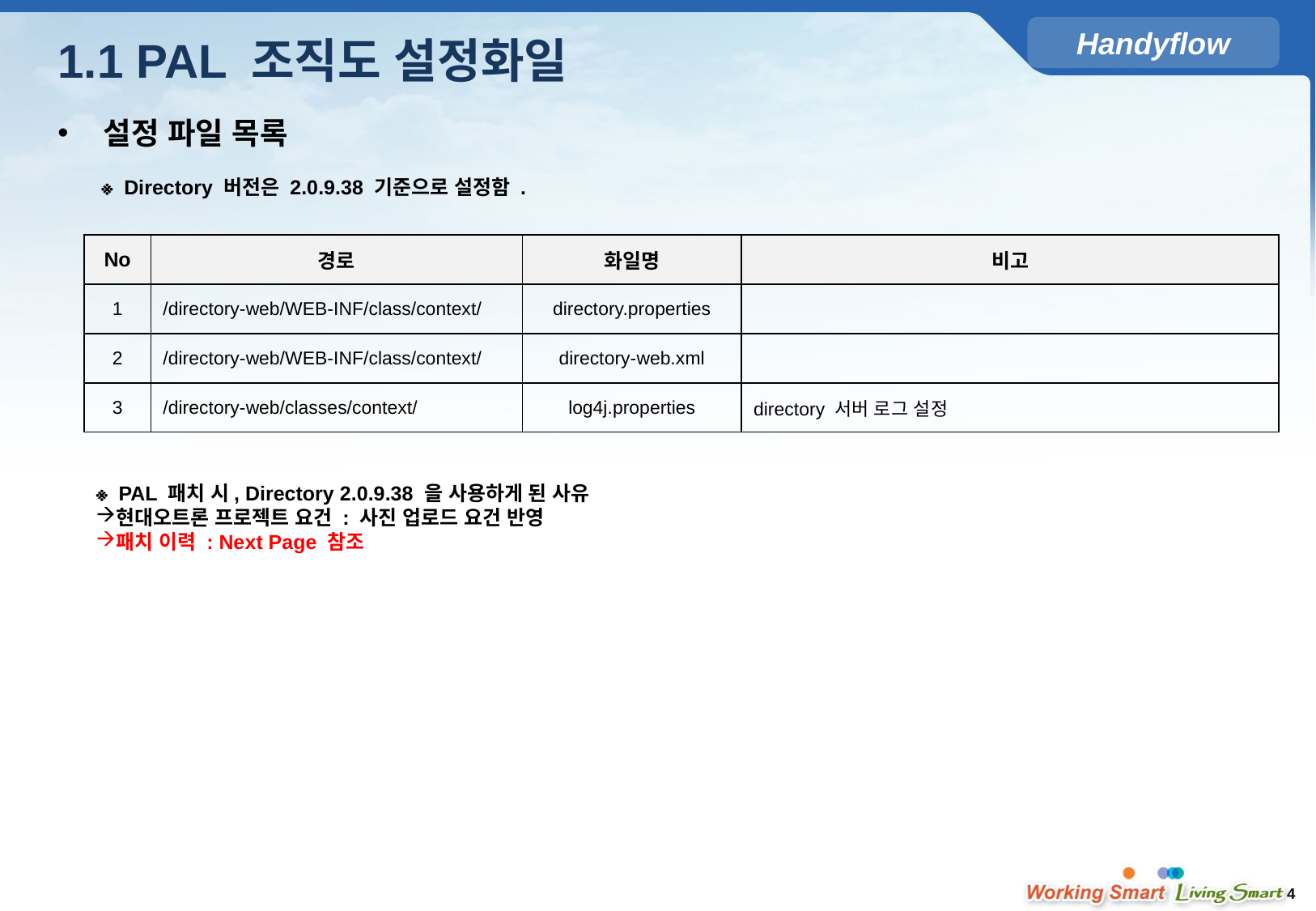

# 1.1 PAL 조직도 설정화일
설정 파일 목록

※ Directory 버전은 2.0.9.38 기준으로 설정함 .
| No | 경로 | 화일명 | 비고 |
| --- | --- | --- | --- |
| 1 | /directory-web/WEB-INF/class/context/ | directory.properties |  |
| 2 | /directory-web/WEB-INF/class/context/ | directory-web.xml |  |
| 3 | /directory-web/classes/context/ | log4j.properties | directory 서버 로그 설정 |
※ PAL 패치 시, Directory 2.0.9.38 을 사용하게 된 사유
현대오트론 프로젝트 요건 : 사진 업로드 요건 반영
패치 이력 : Next Page 참조